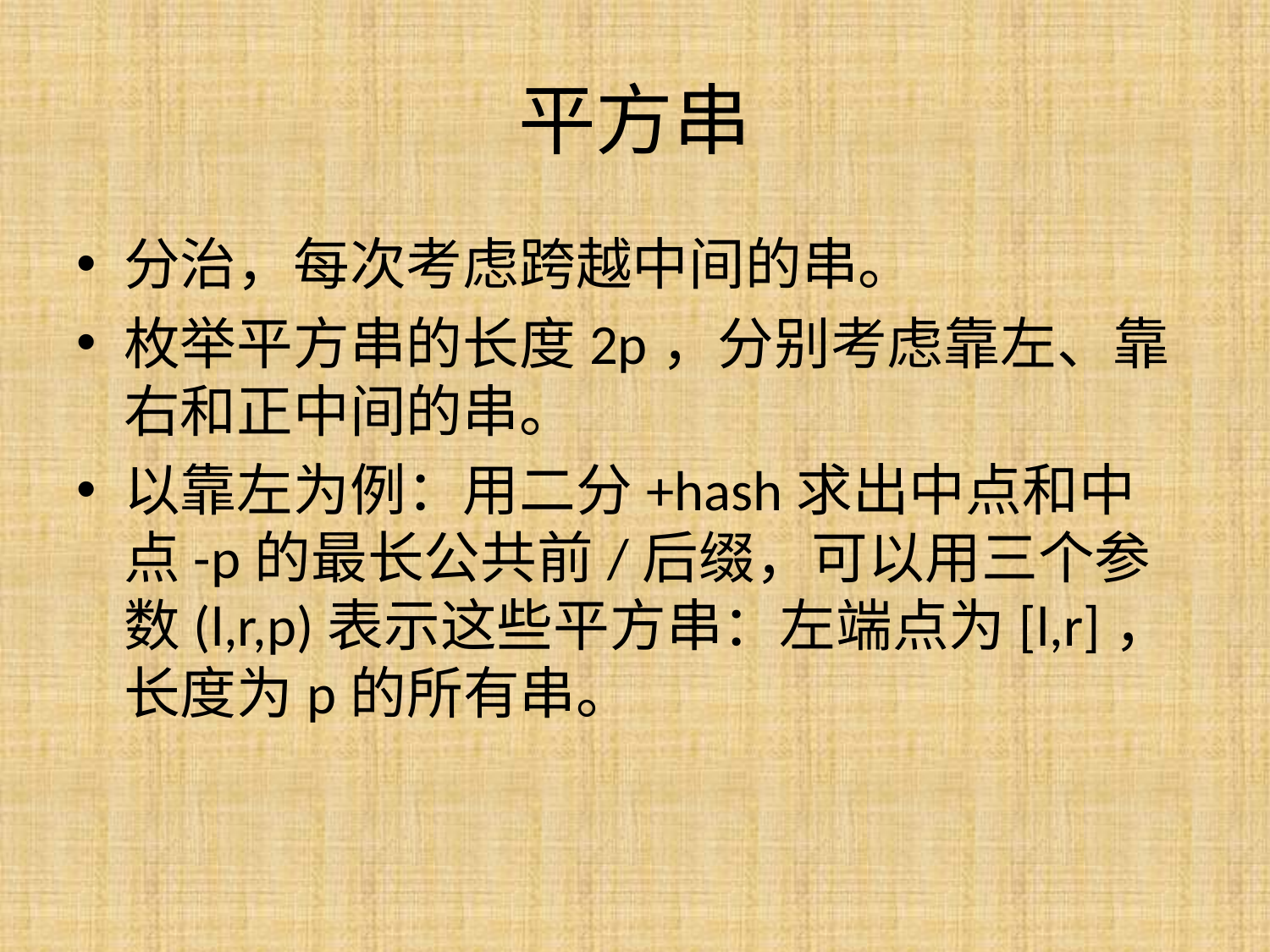

# 平方串
分治，每次考虑跨越中间的串。
枚举平方串的长度2p，分别考虑靠左、靠右和正中间的串。
以靠左为例：用二分+hash求出中点和中点-p的最长公共前/后缀，可以用三个参数(l,r,p)表示这些平方串：左端点为[l,r]，长度为p的所有串。